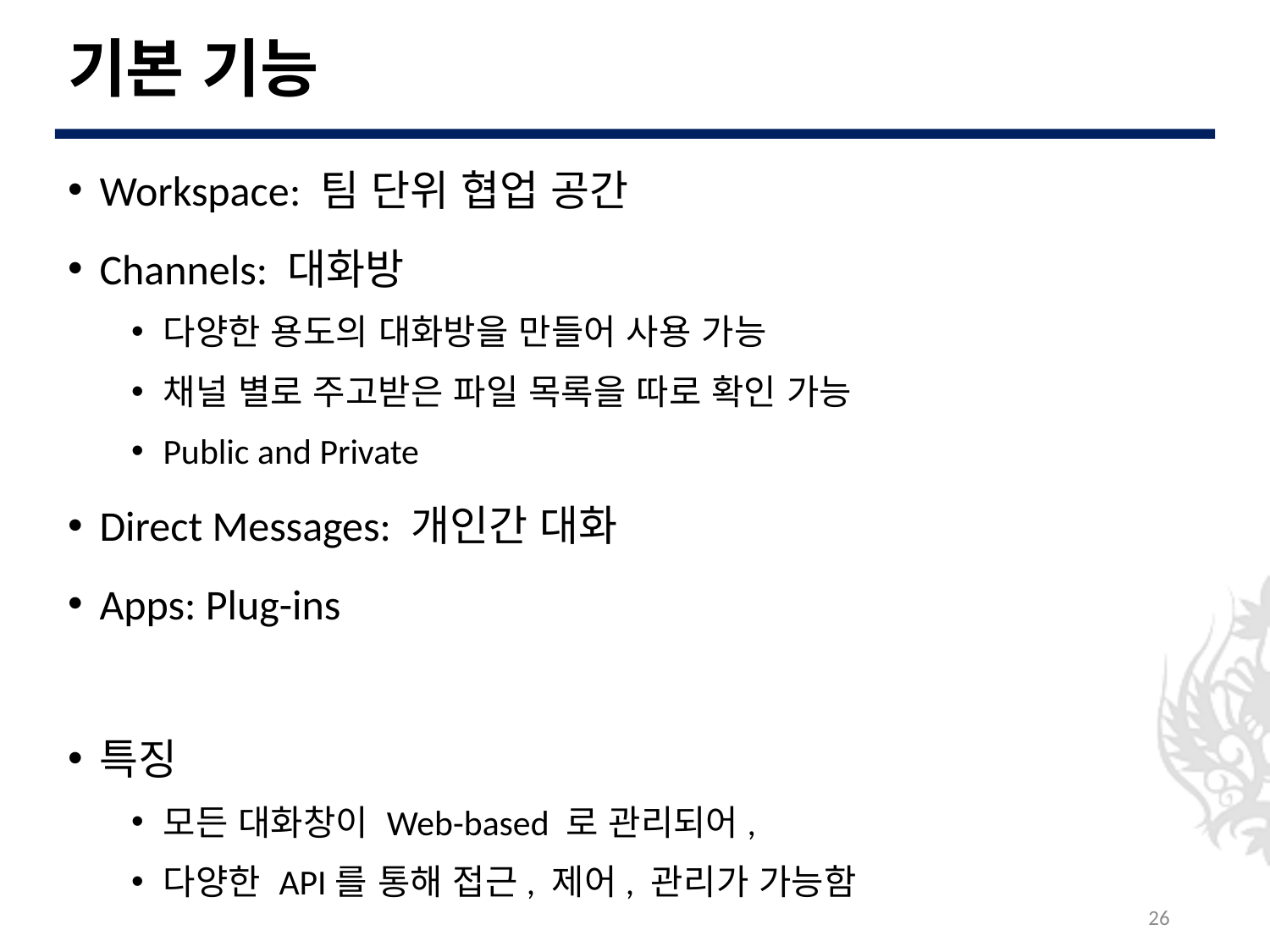

# 기본 기능
Workspace: 팀 단위 협업 공간
Channels: 대화방
다양한 용도의 대화방을 만들어 사용 가능
채널 별로 주고받은 파일 목록을 따로 확인 가능
Public and Private
Direct Messages: 개인간 대화
Apps: Plug-ins

특징
모든 대화창이 Web-based 로 관리되어,
다양한 API를 통해 접근, 제어, 관리가 가능함
26